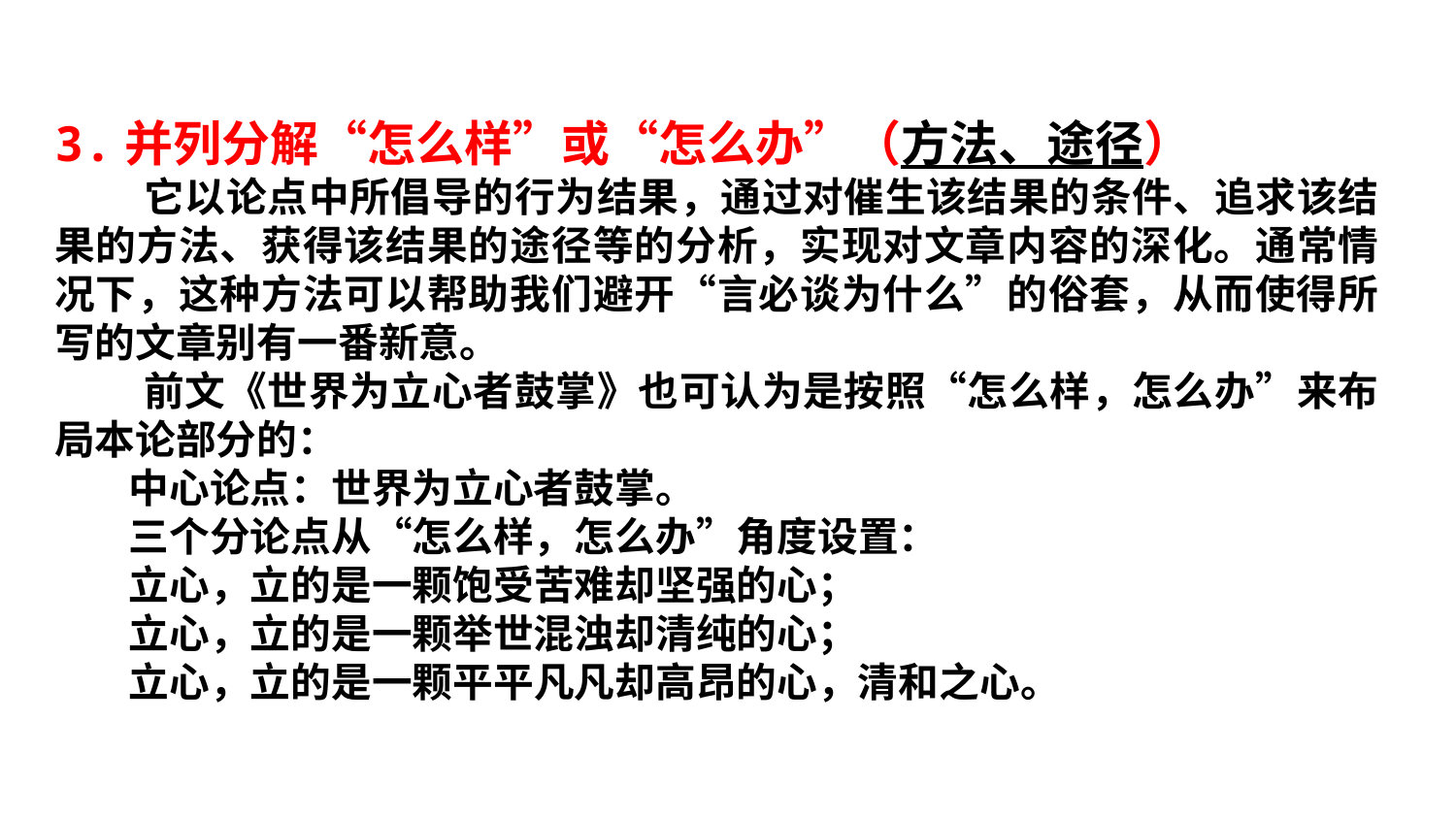

3.并列分解“怎么样”或“怎么办”（方法、途径）
        它以论点中所倡导的行为结果，通过对催生该结果的条件、追求该结果的方法、获得该结果的途径等的分析，实现对文章内容的深化。通常情况下，这种方法可以帮助我们避开“言必谈为什么”的俗套，从而使得所写的文章别有一番新意。
        前文《世界为立心者鼓掌》也可认为是按照“怎么样，怎么办”来布局本论部分的：
       中心论点：世界为立心者鼓掌。
       三个分论点从“怎么样，怎么办”角度设置：
       立心，立的是一颗饱受苦难却坚强的心；
       立心，立的是一颗举世混浊却清纯的心；
       立心，立的是一颗平平凡凡却高昂的心，清和之心。